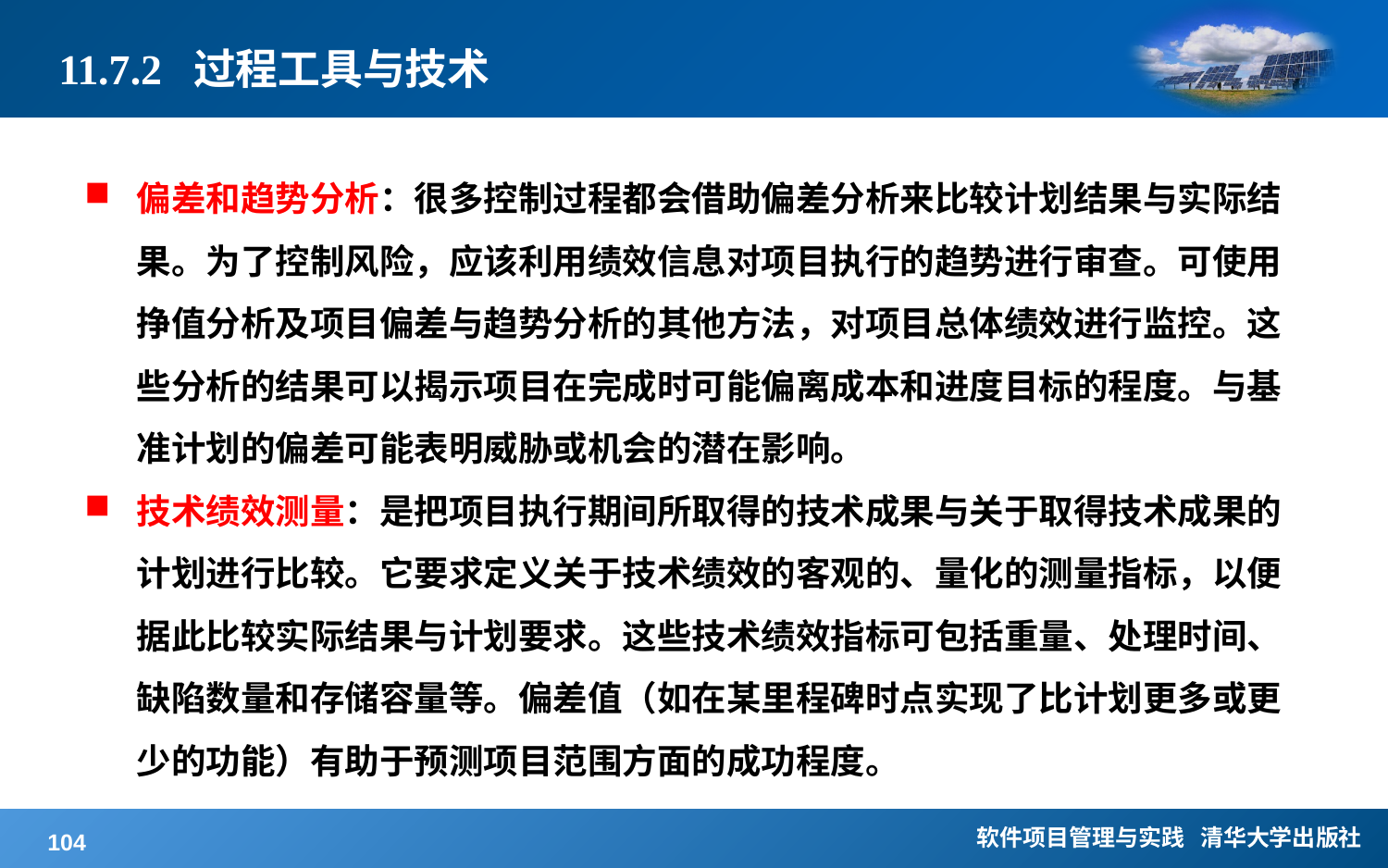

# 11.7.2  过程工具与技术
偏差和趋势分析：很多控制过程都会借助偏差分析来比较计划结果与实际结果。为了控制风险，应该利用绩效信息对项目执行的趋势进行审查。可使用挣值分析及项目偏差与趋势分析的其他方法，对项目总体绩效进行监控。这些分析的结果可以揭示项目在完成时可能偏离成本和进度目标的程度。与基准计划的偏差可能表明威胁或机会的潜在影响。
技术绩效测量：是把项目执行期间所取得的技术成果与关于取得技术成果的计划进行比较。它要求定义关于技术绩效的客观的、量化的测量指标，以便据此比较实际结果与计划要求。这些技术绩效指标可包括重量、处理时间、缺陷数量和存储容量等。偏差值（如在某里程碑时点实现了比计划更多或更少的功能）有助于预测项目范围方面的成功程度。